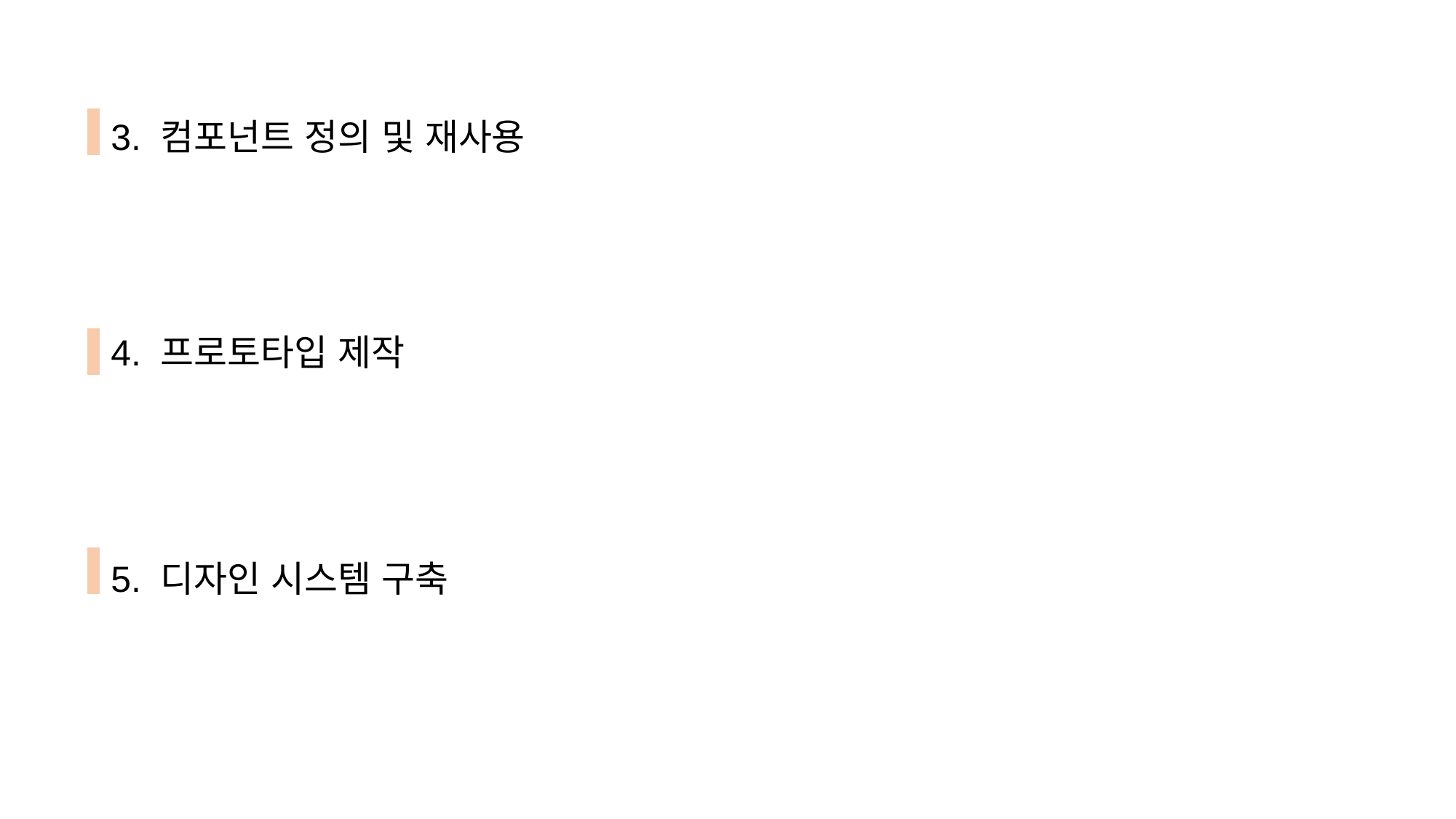

3. 컴포넌트 정의 및 재사용

4. 프로토타입 제작

5. 디자인 시스템 구축